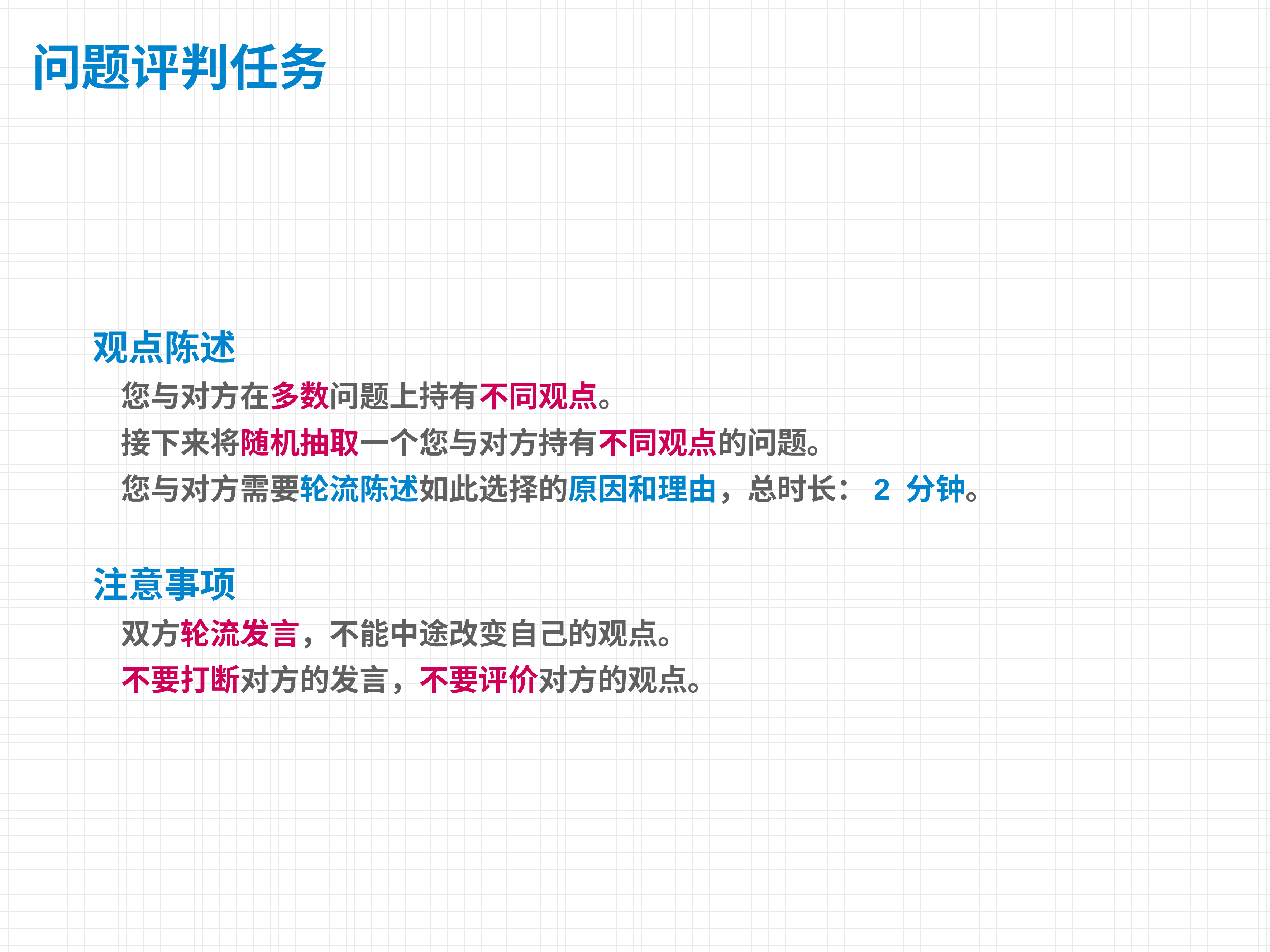

# 问题评判任务
观点陈述
您与对方在多数问题上持有不同观点。
接下来将随机抽取一个您与对方持有不同观点的问题。
您与对方需要轮流陈述如此选择的原因和理由，总时长：2 分钟。

注意事项
双方轮流发言，不能中途改变自己的观点。
不要打断对方的发言，不要评价对方的观点。